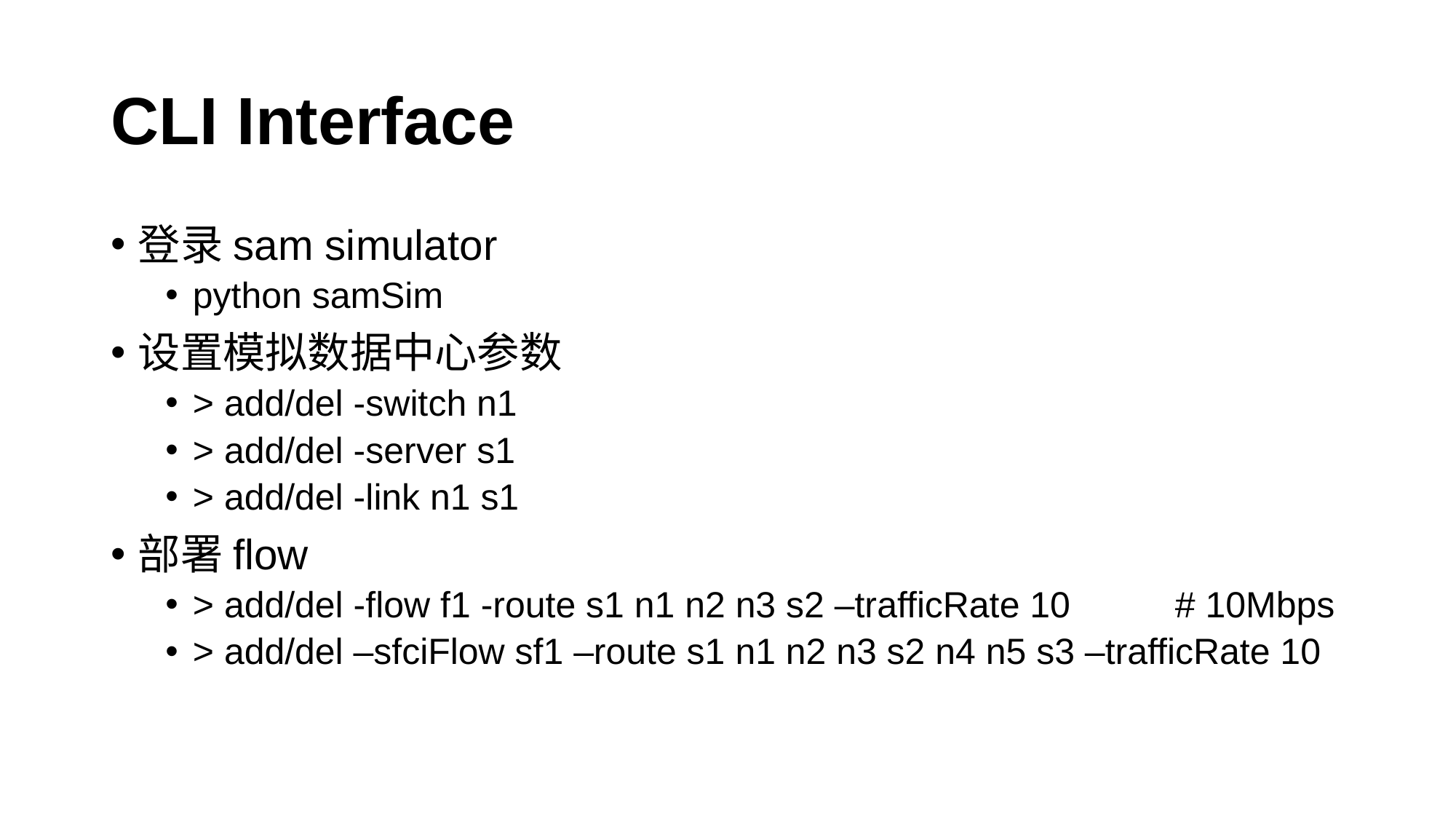

# CLI Interface
登录sam simulator
python samSim
设置模拟数据中心参数
> add/del -switch n1
> add/del -server s1
> add/del -link n1 s1
部署flow
> add/del -flow f1 -route s1 n1 n2 n3 s2 –trafficRate 10	# 10Mbps
> add/del –sfciFlow sf1 –route s1 n1 n2 n3 s2 n4 n5 s3 –trafficRate 10